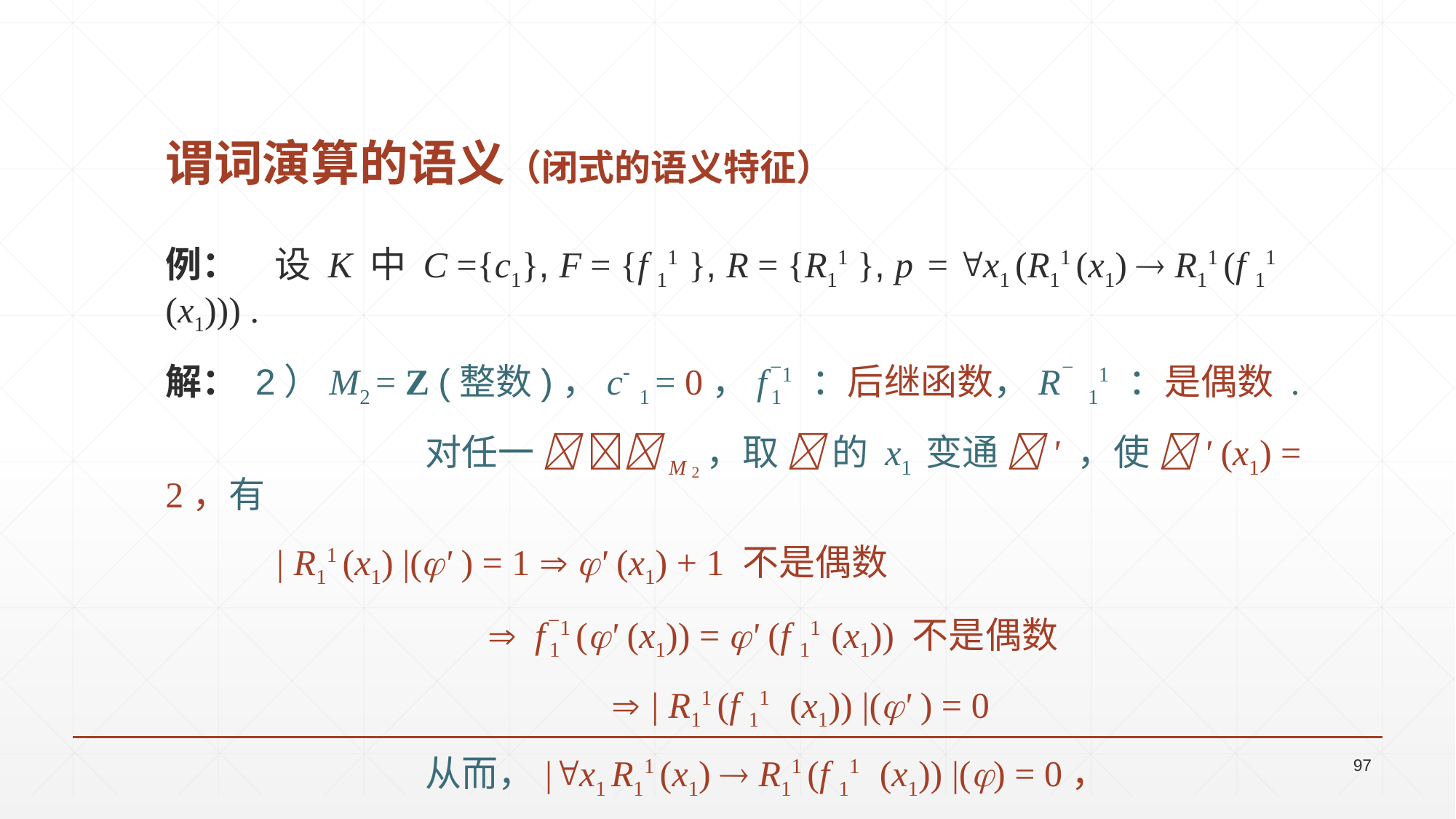

# 谓词演算的语义（闭式的语义特征）
例：	设 K 中 C ={c1}, F = {f 11  }, R = {R11 }, p  = ∀x1 (R11 (x1) → R11 (f 11   (x1))) .
解： 2）M2 = Z (整数)，c− 1 = 0，f −     11 ：后继函数，R−   11 ：是偶数 .
		    对任一 ϕ ∈ΦM 2，取 ϕ 的 x1 变通 ϕʹ ，使 ϕʹ (x1) = 2，有
	| R11 (x1) |(ϕʹ ) = 1 ⇒ ϕʹ (x1) + 1 不是偶数
          ⇒  f −     11 (ϕʹ (x1)) = ϕʹ (f 11  (x1)) 不是偶数
				 ⇒ | R11 (f 11   (x1)) |(ϕʹ ) = 0
		    从而，|∀x1 R11 (x1) → R11 (f 11   (x1)) |(ϕ) = 0，
	       最后由 ϕ 的任意性，| p |M 2= 0 .

97